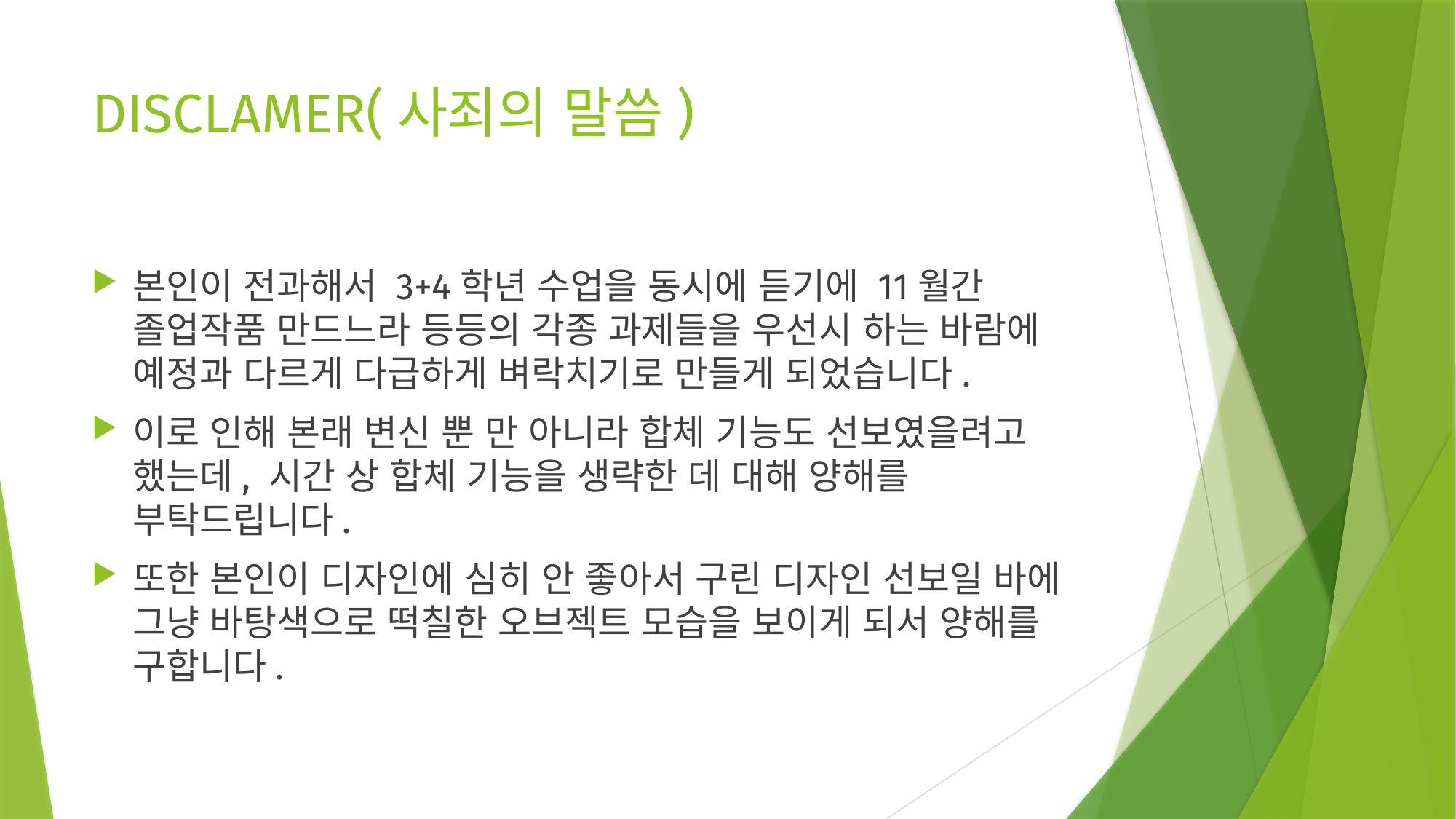

# DISCLAMER(사죄의 말씀)
본인이 전과해서 3+4학년 수업을 동시에 듣기에 11월간 졸업작품 만드느라 등등의 각종 과제들을 우선시 하는 바람에 예정과 다르게 다급하게 벼락치기로 만들게 되었습니다.
이로 인해 본래 변신 뿐 만 아니라 합체 기능도 선보였을려고 했는데, 시간 상 합체 기능을 생략한 데 대해 양해를 부탁드립니다.
또한 본인이 디자인에 심히 안 좋아서 구린 디자인 선보일 바에 그냥 바탕색으로 떡칠한 오브젝트 모습을 보이게 되서 양해를 구합니다.